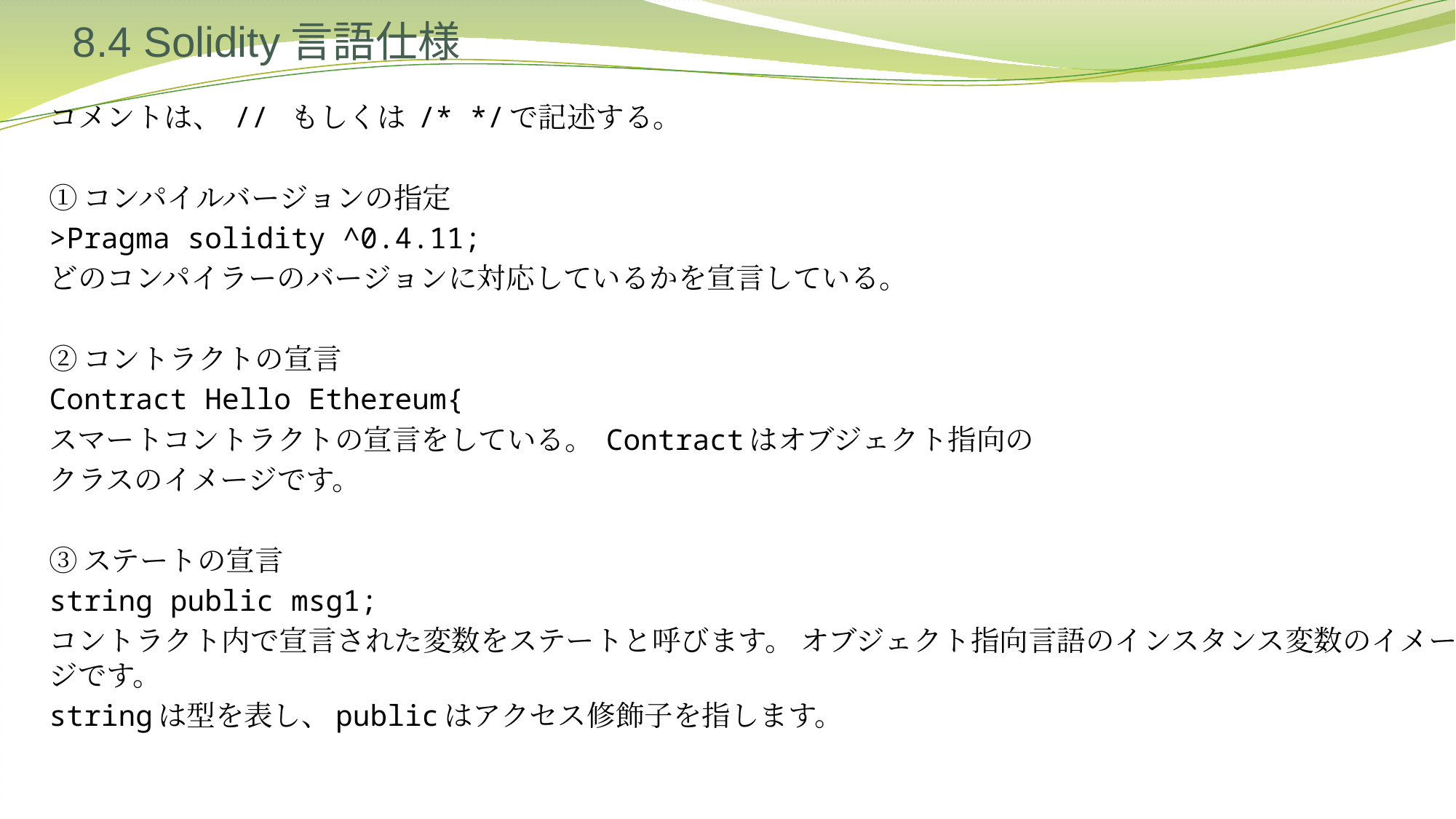

# 8.4 Solidity言語仕様

コメントは、 // もしくは /* */で記述する。

①コンパイルバージョンの指定
>Pragma solidity ^0.4.11;
どのコンパイラーのバージョンに対応しているかを宣言している。

②コントラクトの宣言
Contract Hello Ethereum{
スマートコントラクトの宣言をしている。 Contractはオブジェクト指向の
クラスのイメージです。

③ステートの宣言
string public msg1;
コントラクト内で宣言された変数をステートと呼びます。 オブジェクト指向言語のインスタンス変数のイメージです。
stringは型を表し、publicはアクセス修飾子を指します。